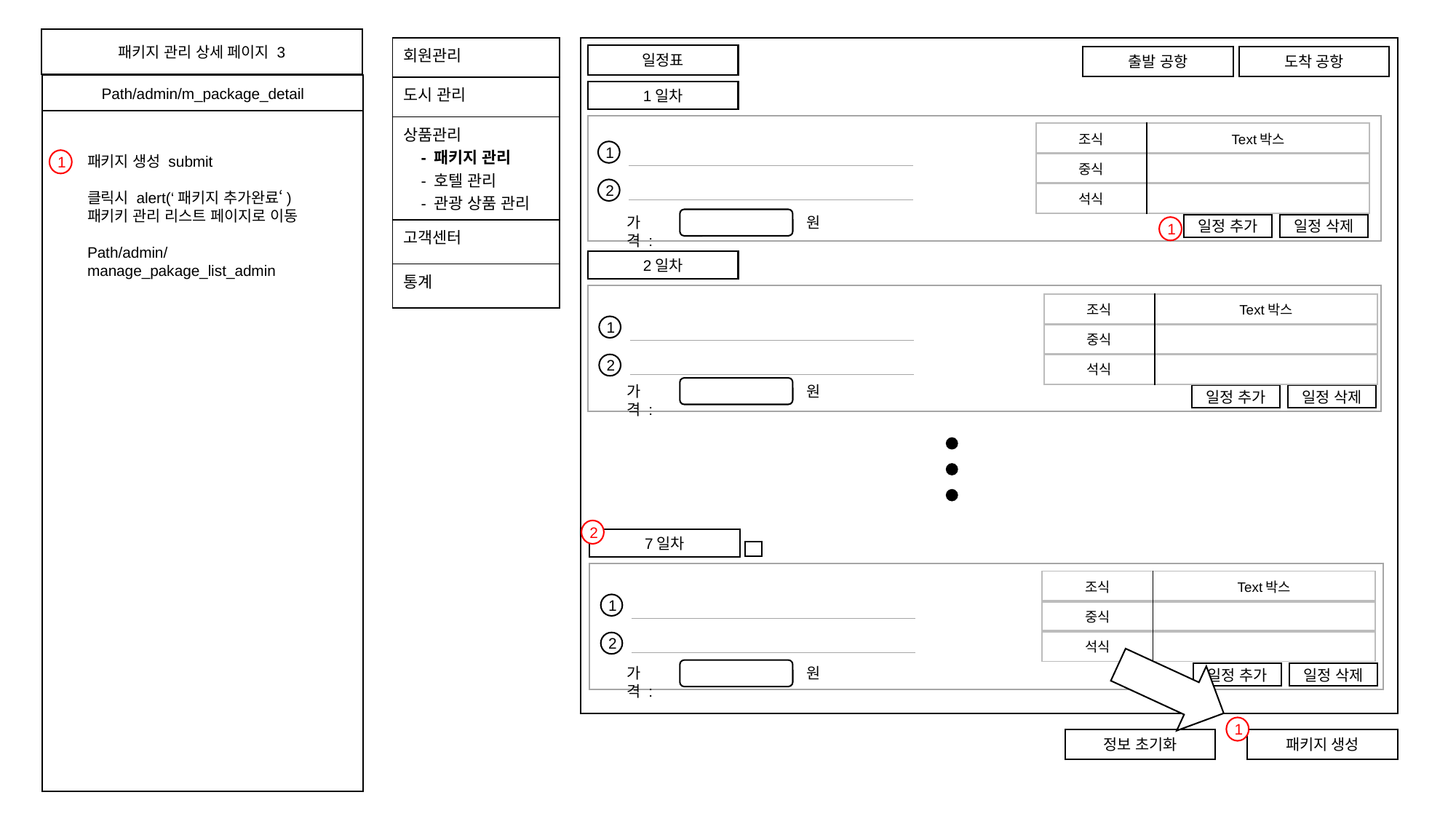

패키지 관리 상세 페이지 3
| 회원관리 |
| --- |
| 도시 관리 |
| 상품관리 - 패키지 관리 - 호텔 관리 - 관광 상품 관리 |
| 고객센터 |
| 통계 |

|  |
| --- |
|  |
|  |
패키지명

키워드 입력란
일정표
출발 공항
도착 공항
Path/admin/m_package_detail
1일차

| 조식 | Text박스 |
| --- | --- |
1
패키지 생성 submit

클릭시 alert(‘패키지 추가완료‘)
패키키 관리 리스트 페이지로 이동

Path/admin/manage_pakage_list_admin

1
| 중식 |  |
| --- | --- |
2
| 석식 |  |
| --- | --- |
가격 :
원

일정 추가
일정 삭제
1
2일차

| 조식 | Text박스 |
| --- | --- |
1
| 중식 |  |
| --- | --- |
| 석식 |  |
| --- | --- |
2
가격 :
원

일정 추가
일정 삭제

2
7일차

| 조식 | Text박스 |
| --- | --- |
1
| 중식 |  |
| --- | --- |
| 석식 |  |
| --- | --- |
2

가격 :
원

일정 추가
일정 삭제
1
정보 초기화
패키지 생성